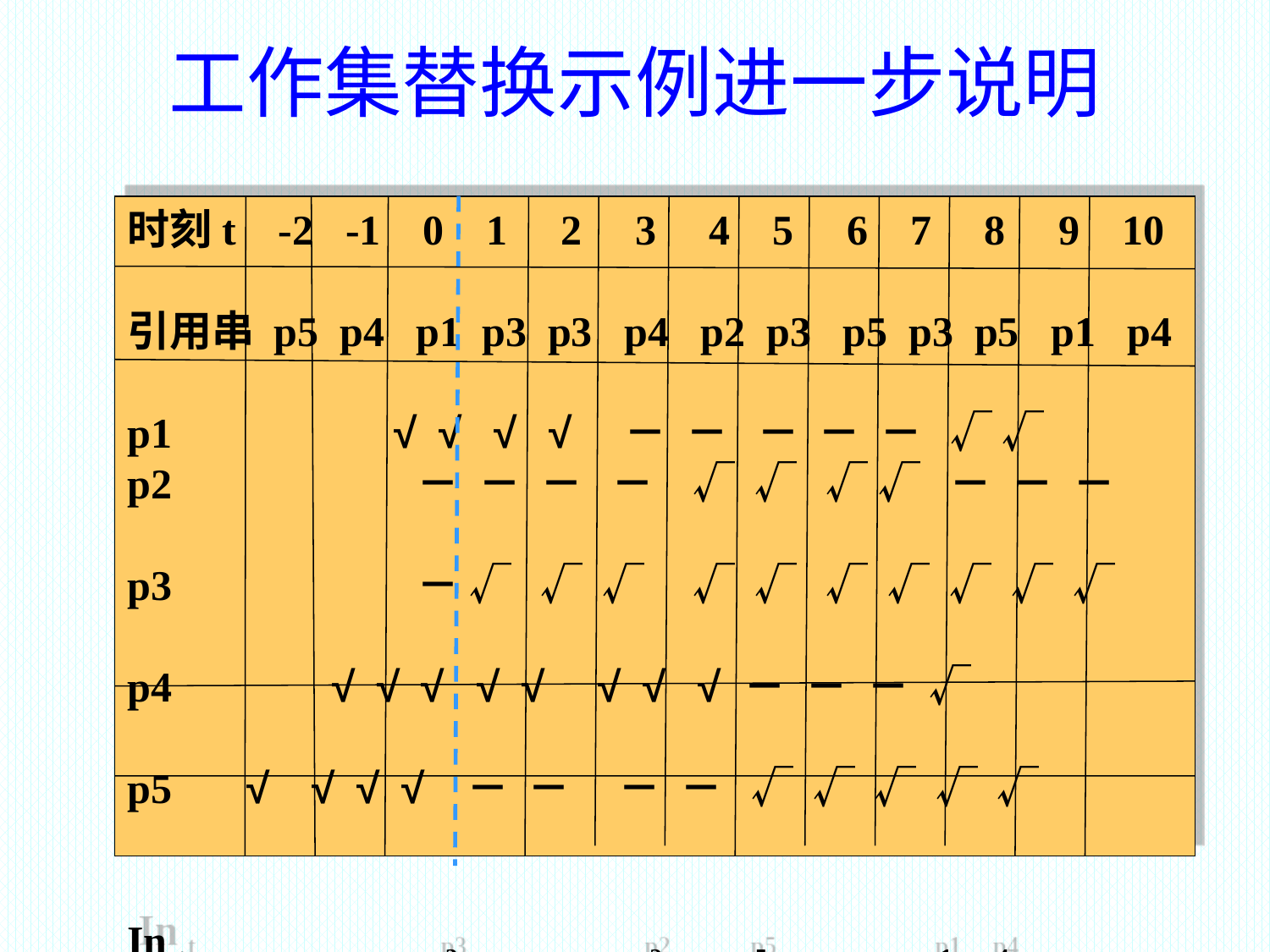

工作集替换示例进一步说明
时刻t    -2   -1    0    1     2     3     4    5     6    7     8     9    10

引用串 p5  p4   p1  p3  p3   p4   p2  p3   p5  p3  p5   p1   p4

p1                     √  √   √   √    －  －   －  －  －   √ √
p2                      －  －  －   －    √  √   √ √   －  －  －
p3                      － √   √  √     √  √   √  √  √  √  √
p4               √  √  √   √  √     √  √   √ －  －  －  √
p5       √    √  √  √   －  －     －  －   √  √  √  √  √

In t                                        p3                             p2             p5                          p1     p4
OUT t                                          p5                    p1                       p4       p2